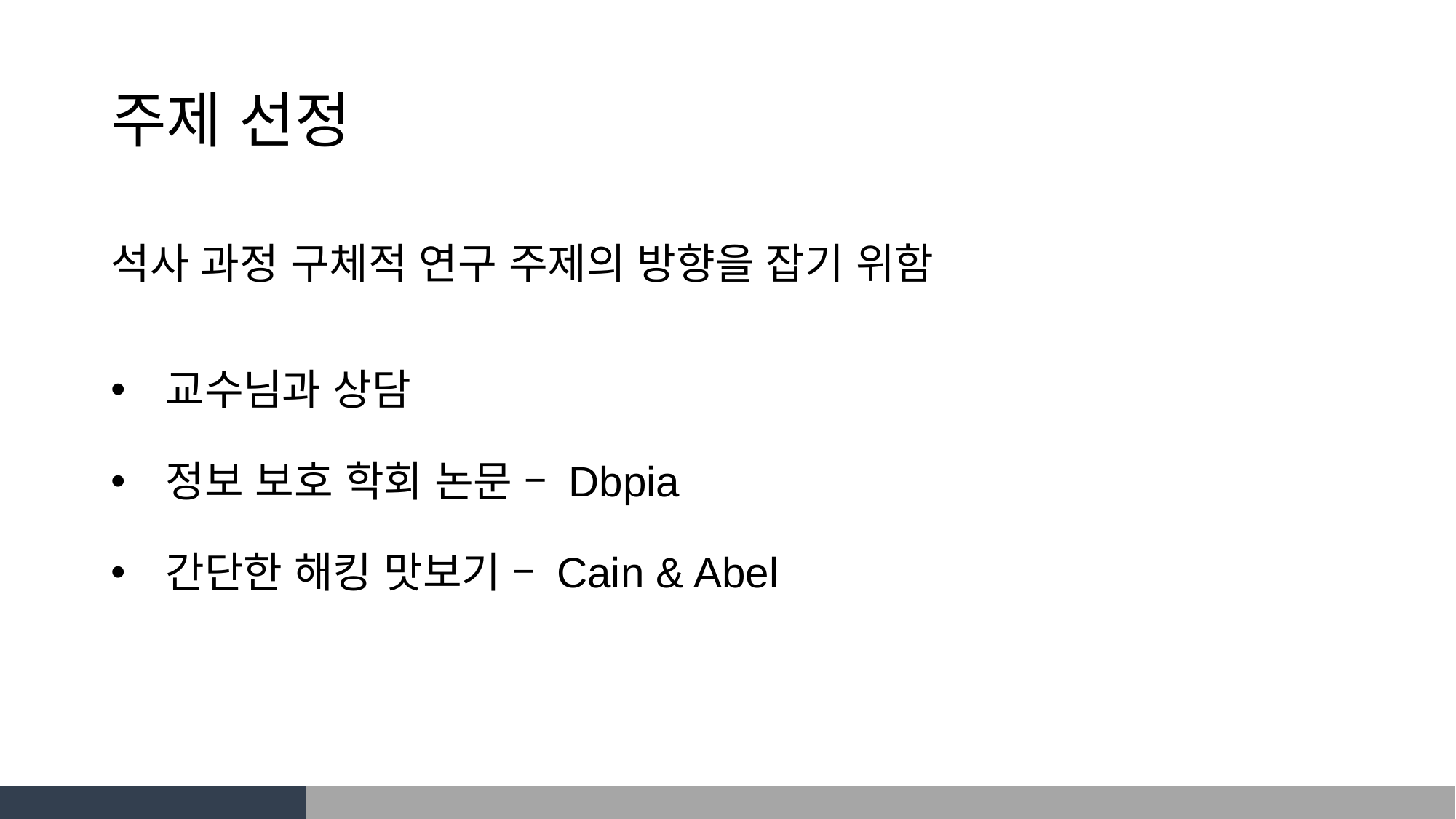

# 주제 선정
석사 과정 구체적 연구 주제의 방향을 잡기 위함
교수님과 상담

정보 보호 학회 논문 – Dbpia

간단한 해킹 맛보기 – Cain & Abel